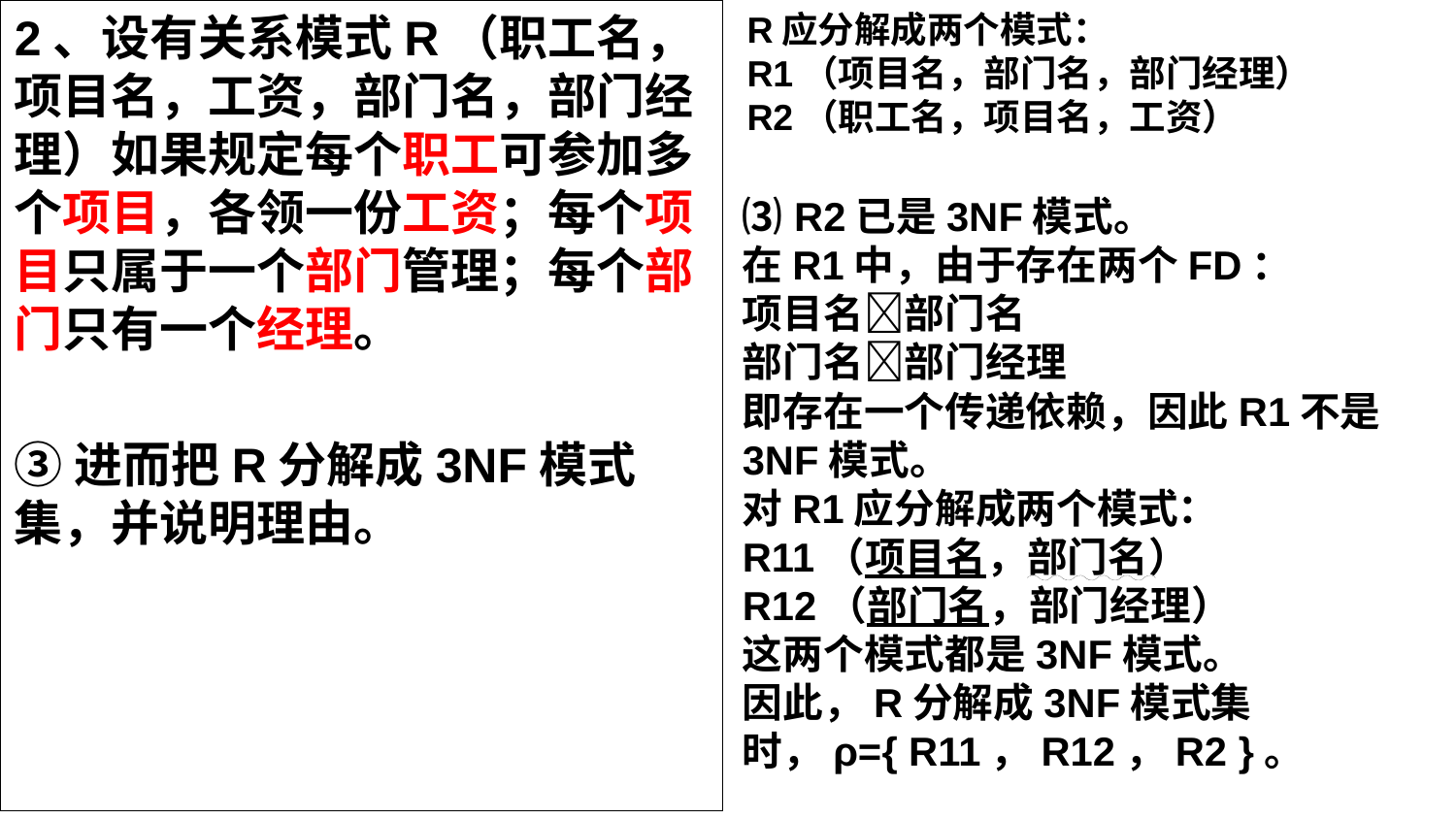

2、设有关系模式R（职工名，项目名，工资，部门名，部门经理）如果规定每个职工可参加多个项目，各领一份工资；每个项目只属于一个部门管理；每个部门只有一个经理。

③进而把R分解成3NF模式集，并说明理由。

R应分解成两个模式：
R1（项目名，部门名，部门经理）
R2（职工名，项目名，工资）
⑶ R2已是3NF模式。
在R1中，由于存在两个FD：
项目名→部门名
部门名→部门经理
即存在一个传递依赖，因此R1不是3NF模式。
对R1应分解成两个模式：
R11（项目名，部门名）
R12（部门名，部门经理）
这两个模式都是3NF模式。
因此，R分解成3NF模式集时，ρ={ R11，R12，R2 }。